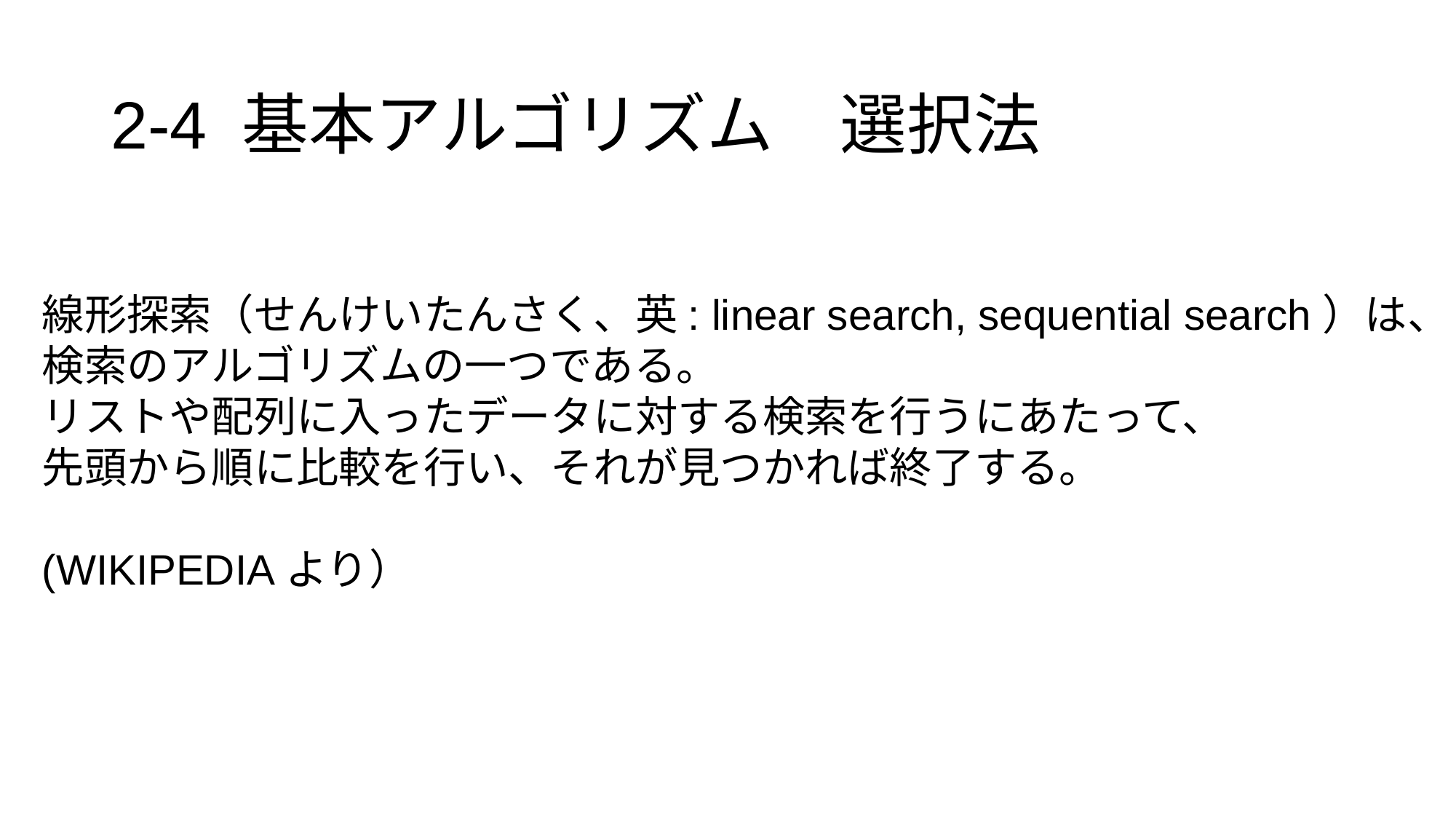

# 2-4 基本アルゴリズム　選択法
線形探索（せんけいたんさく、英: linear search, sequential search）は、
検索のアルゴリズムの一つである。
リストや配列に入ったデータに対する検索を行うにあたって、
先頭から順に比較を行い、それが見つかれば終了する。

(WIKIPEDIAより）